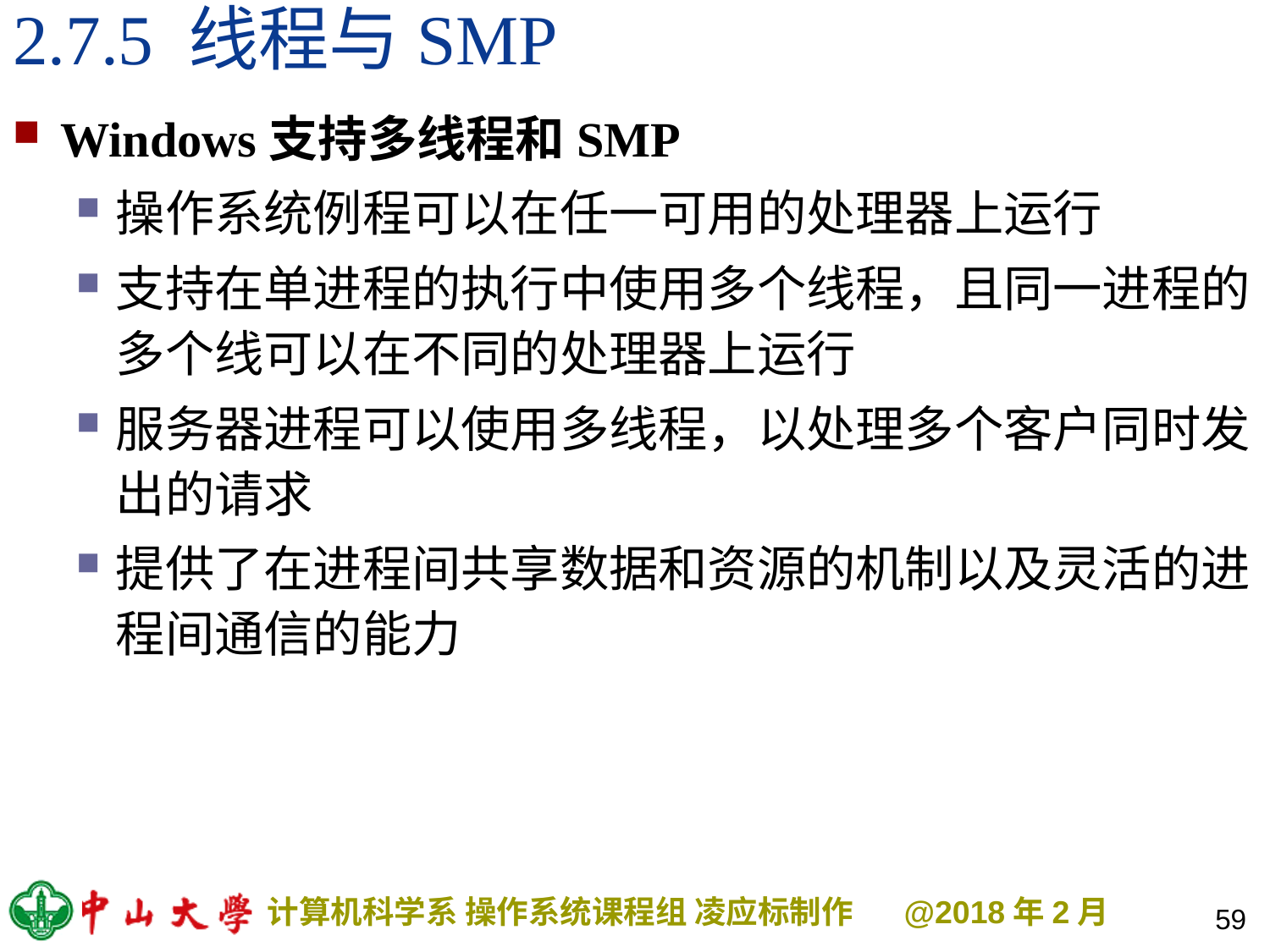

# 2.7.5 线程与SMP
Windows支持多线程和SMP
操作系统例程可以在任一可用的处理器上运行
支持在单进程的执行中使用多个线程，且同一进程的多个线可以在不同的处理器上运行
服务器进程可以使用多线程，以处理多个客户同时发出的请求
提供了在进程间共享数据和资源的机制以及灵活的进程间通信的能力
59